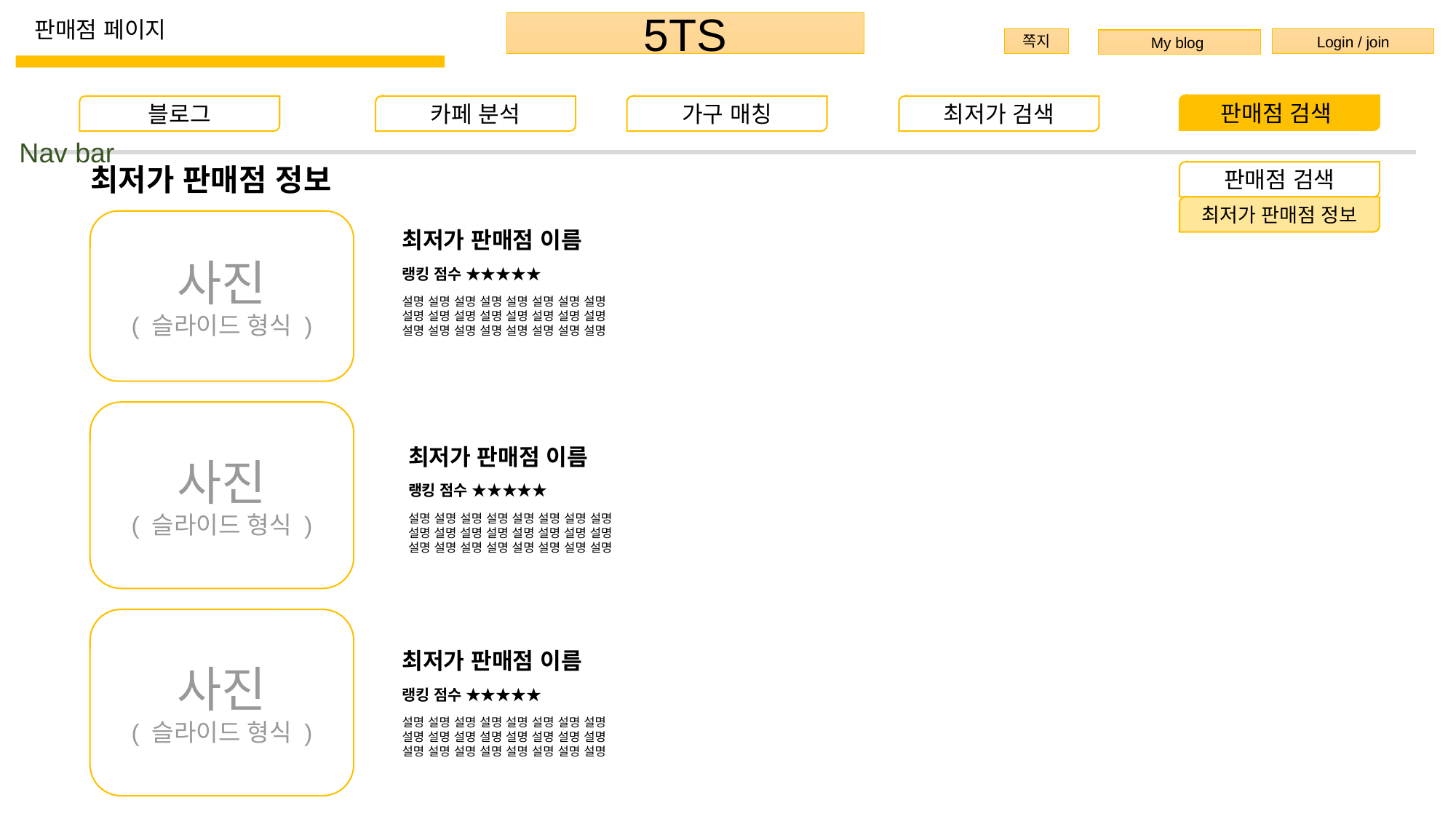

판매점 페이지
5TS
쪽지
Login / join
My blog

판매점 검색
블로그
카페 분석
가구 매칭
최저가 검색
Nav bar

최저가 판매점 정보
판매점 검색
최저가 판매점 정보
사진
( 슬라이드 형식 )
최저가 판매점 이름
랭킹 점수 ★★★★★

설명 설명 설명 설명 설명 설명 설명 설명 설명 설명 설명 설명 설명 설명 설명 설명 설명 설명 설명 설명 설명 설명 설명 설명
사진
( 슬라이드 형식 )
최저가 판매점 이름
랭킹 점수 ★★★★★

설명 설명 설명 설명 설명 설명 설명 설명 설명 설명 설명 설명 설명 설명 설명 설명 설명 설명 설명 설명 설명 설명 설명 설명
사진
( 슬라이드 형식 )
최저가 판매점 이름
랭킹 점수 ★★★★★

설명 설명 설명 설명 설명 설명 설명 설명 설명 설명 설명 설명 설명 설명 설명 설명 설명 설명 설명 설명 설명 설명 설명 설명